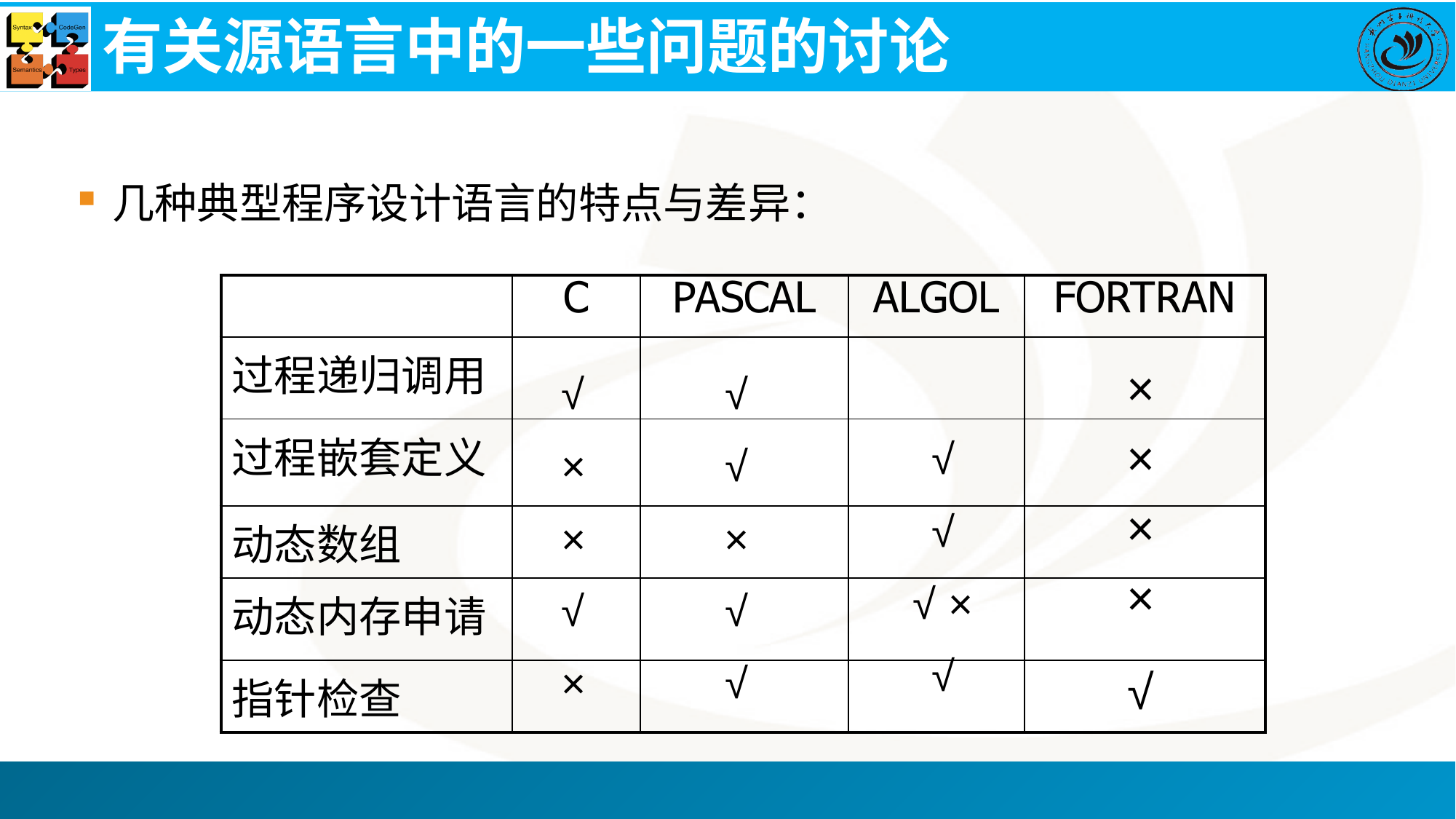

# 有关源语言中的一些问题的讨论
几种典型程序设计语言的特点与差异：
|  | C | PASCAL | ALGOL | FORTRAN |
| --- | --- | --- | --- | --- |
| 过程递归调用 |  |  |  |  |
| 过程嵌套定义 |  |  |  |  |
| 动态数组 |  |  |  |  |
| 动态内存申请 |  |  |  |  |
| 指针检查 |  |  |  |  |
× × × ×
√
√
×
×
√
×
√
√
×
√
√
√
√
√ ×
√
16